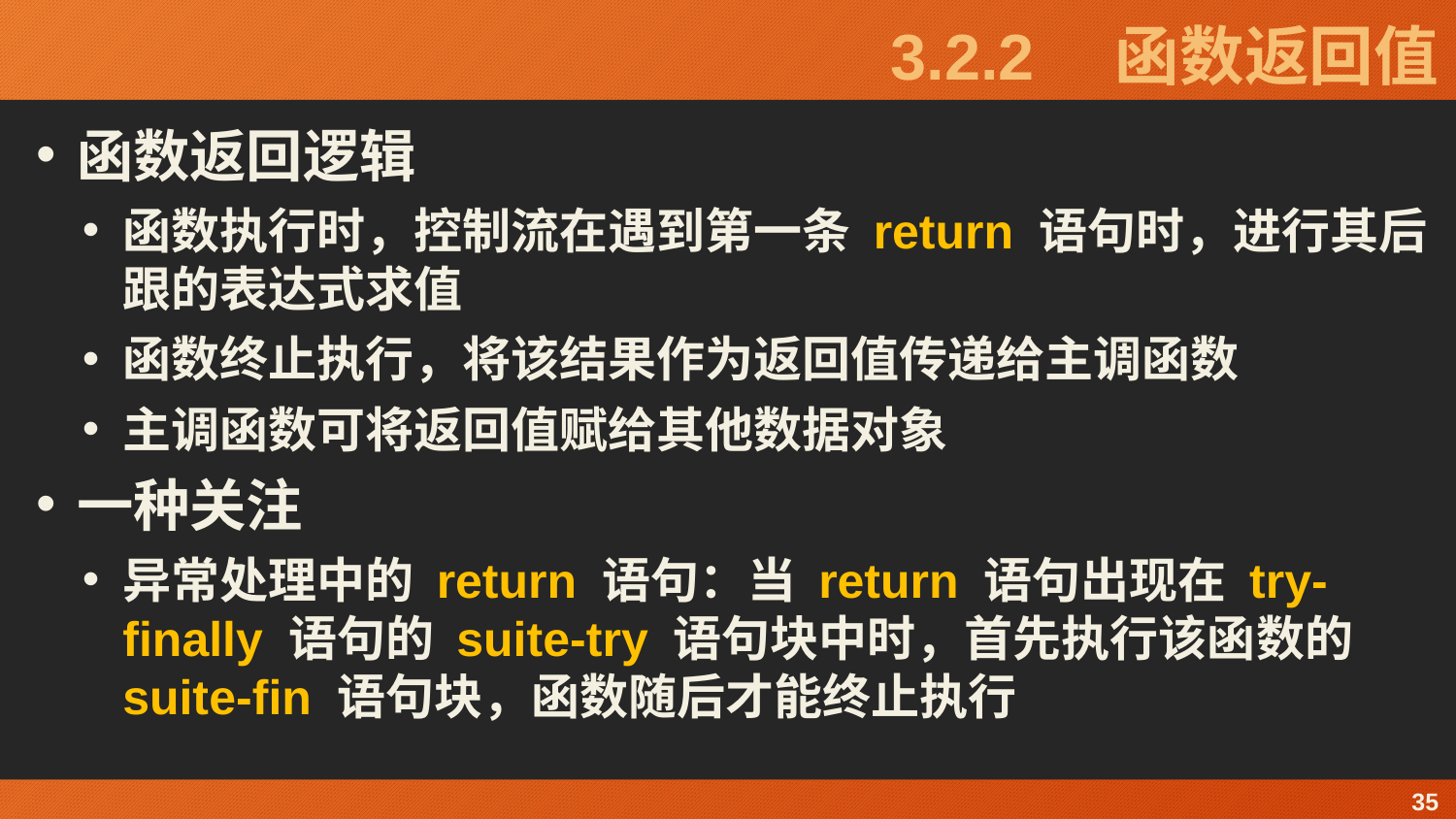

# 3.2.2　函数返回值
函数返回逻辑
函数执行时，控制流在遇到第一条 return 语句时，进行其后跟的表达式求值
函数终止执行，将该结果作为返回值传递给主调函数
主调函数可将返回值赋给其他数据对象
一种关注
异常处理中的 return 语句：当 return 语句出现在 try-finally 语句的 suite-try 语句块中时，首先执行该函数的 suite-fin 语句块，函数随后才能终止执行
35